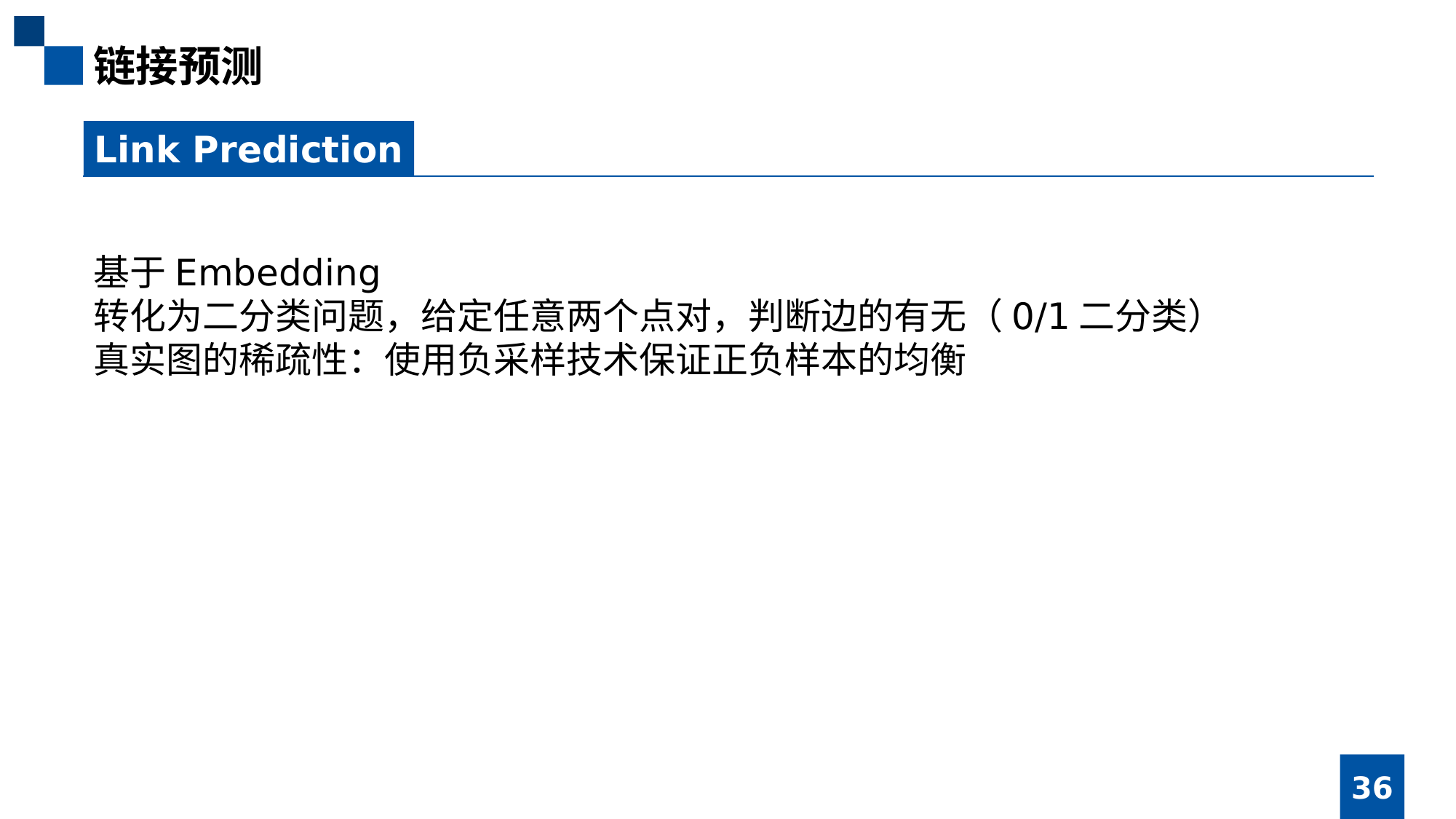

链接预测
Link Prediction

基于Embedding
转化为二分类问题，给定任意两个点对，判断边的有无（0/1二分类）
真实图的稀疏性：使用负采样技术保证正负样本的均衡

36